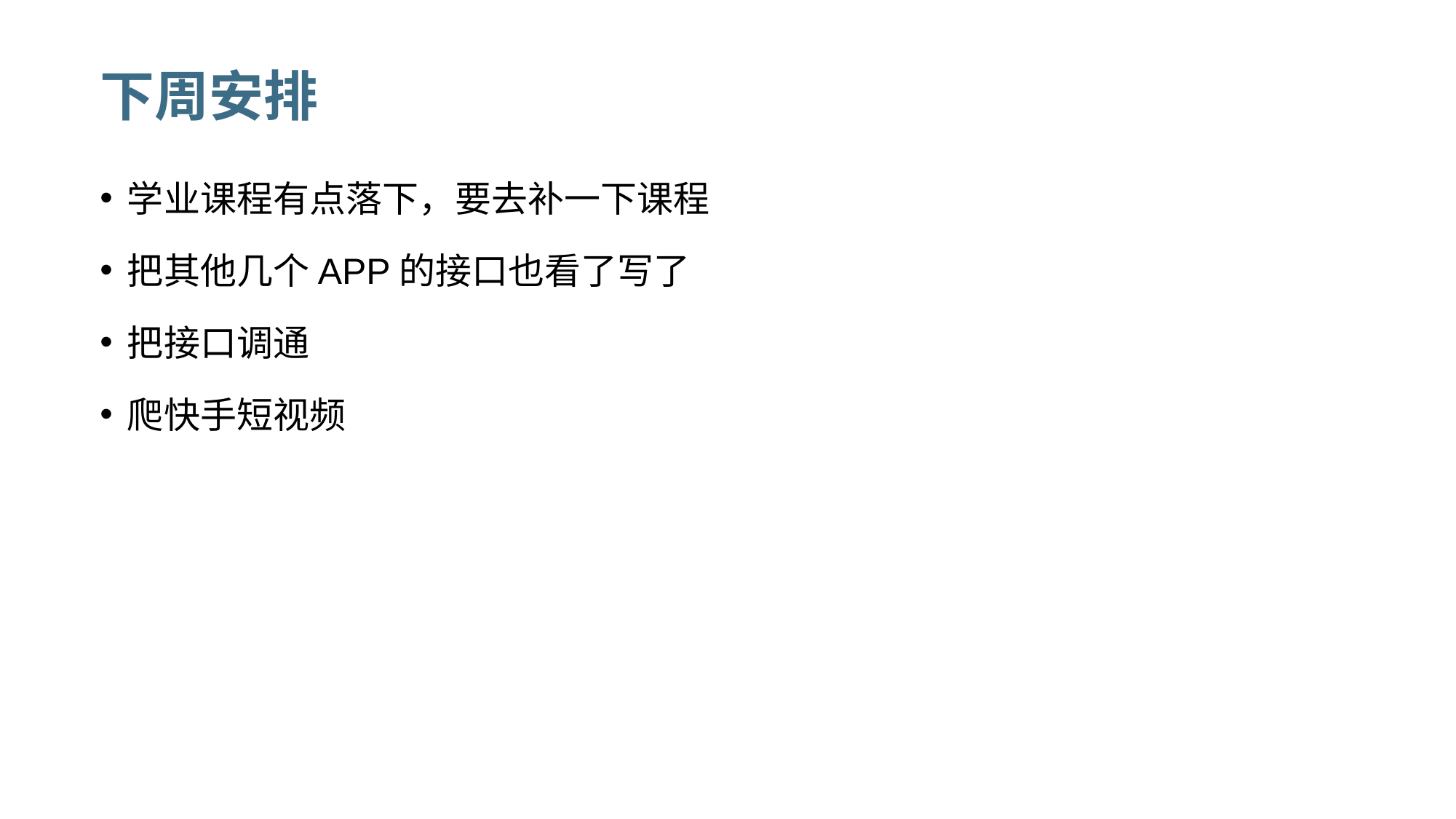

# 下周安排
学业课程有点落下，要去补一下课程
把其他几个APP的接口也看了写了
把接口调通
爬快手短视频